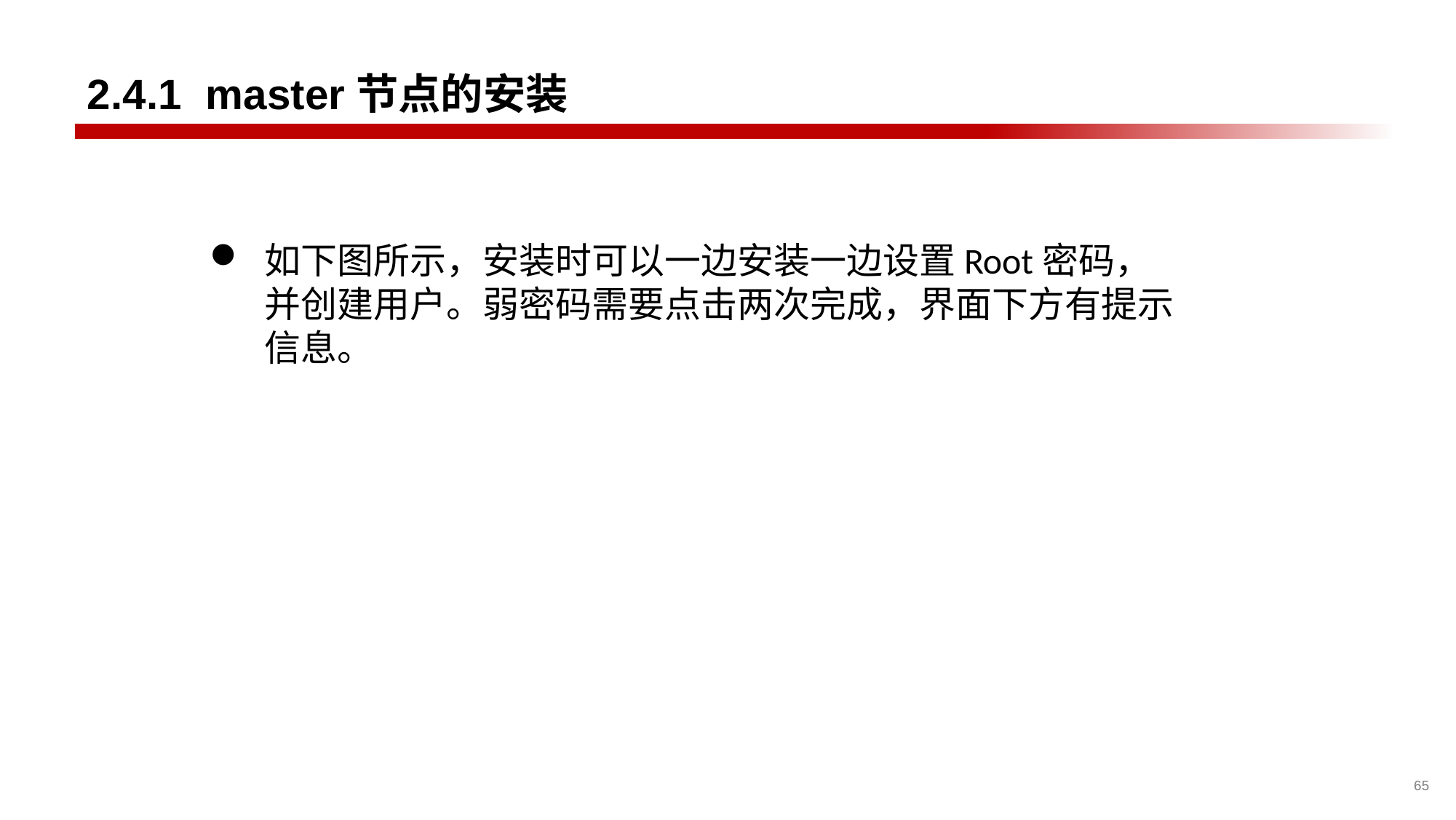

2.4.1  master节点的安装

如下图所示，安装时可以一边安装一边设置Root密码，并创建用户。弱密码需要点击两次完成，界面下方有提示信息。

65